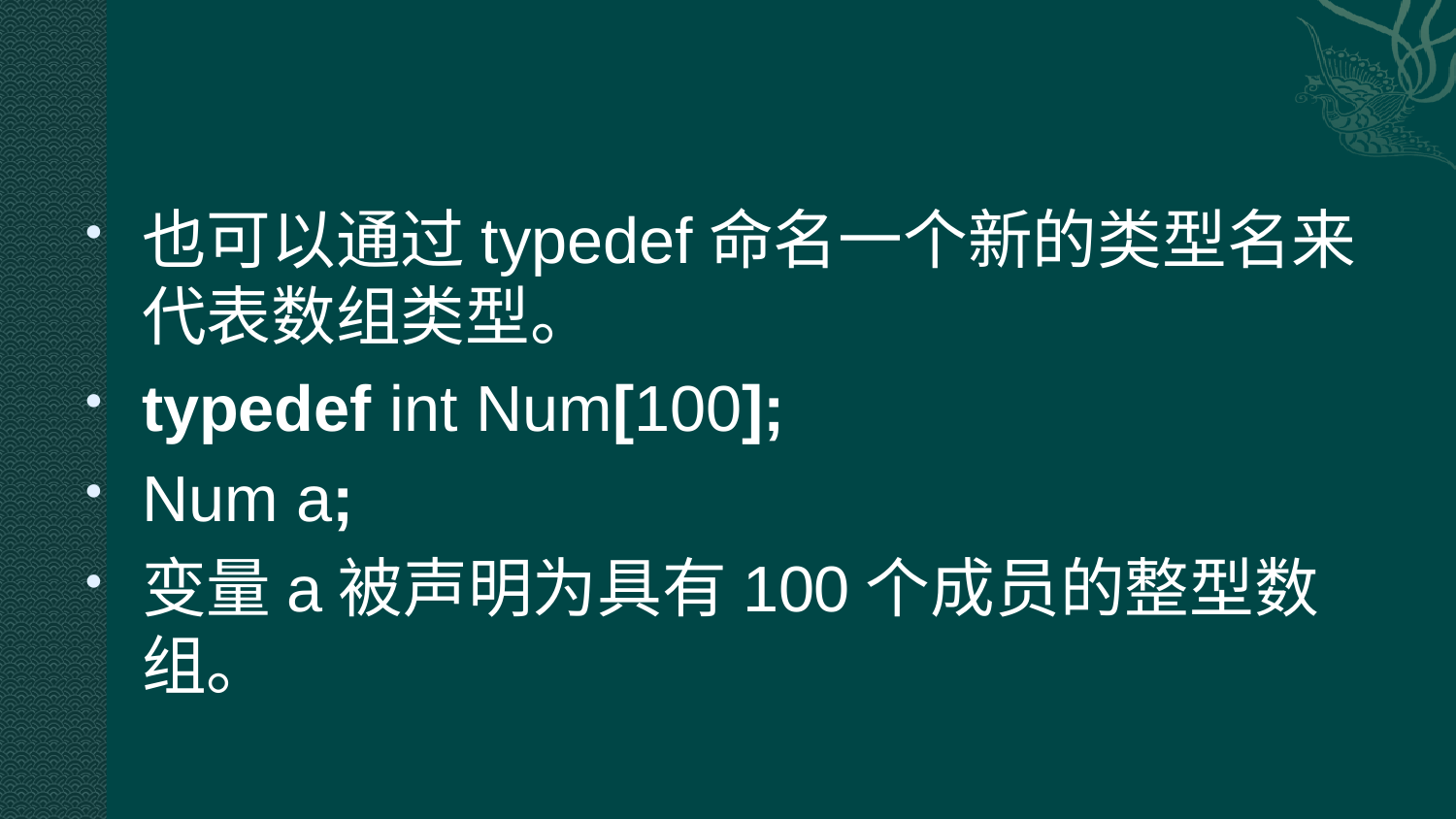

#
也可以通过typedef命名一个新的类型名来代表数组类型。
typedef int Num[100];
Num a;
变量a被声明为具有100个成员的整型数组。